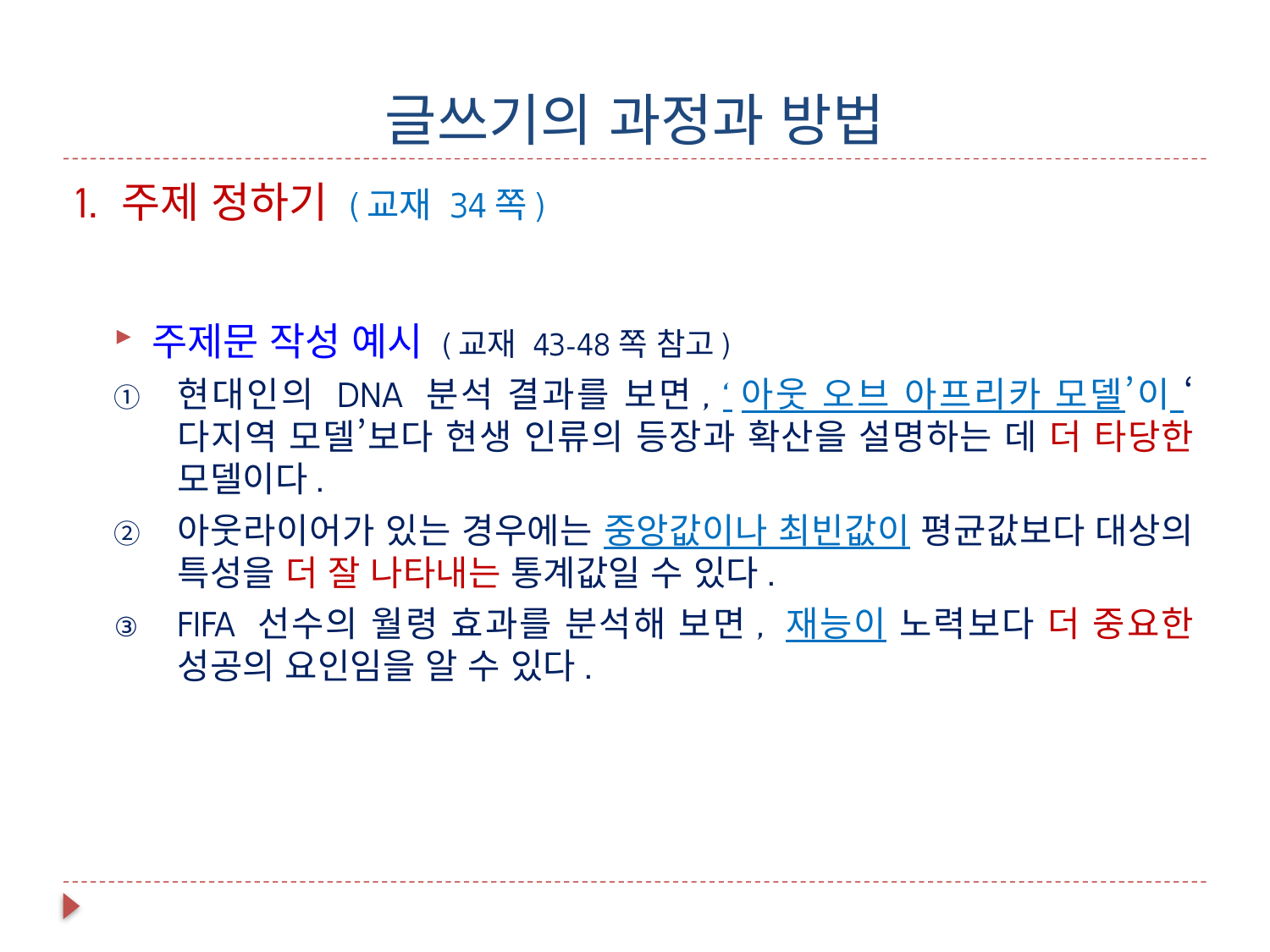

# 글쓰기의 과정과 방법
1. 주제 정하기 (교재 34쪽)

주제문 작성 예시 (교재 43-48쪽 참고)
현대인의 DNA 분석 결과를 보면, ‘아웃 오브 아프리카 모델’이 ‘다지역 모델’보다 현생 인류의 등장과 확산을 설명하는 데 더 타당한 모델이다.
아웃라이어가 있는 경우에는 중앙값이나 최빈값이 평균값보다 대상의 특성을 더 잘 나타내는 통계값일 수 있다.
FIFA 선수의 월령 효과를 분석해 보면, 재능이 노력보다 더 중요한 성공의 요인임을 알 수 있다.